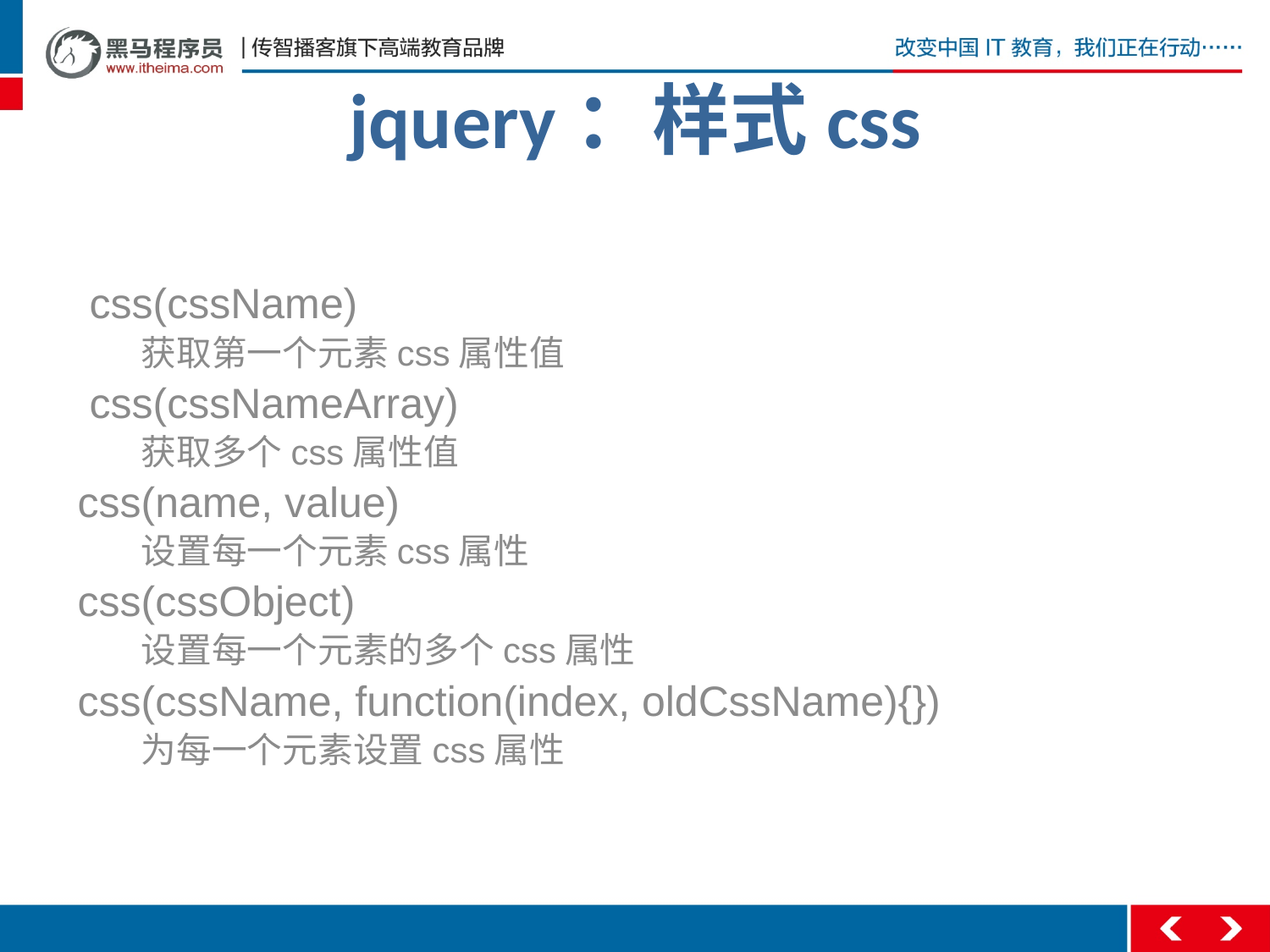

# jquery：样式css
 css(cssName)
获取第一个元素css属性值
 css(cssNameArray)
获取多个css属性值
css(name, value)
设置每一个元素css属性
css(cssObject)
设置每一个元素的多个css属性
css(cssName, function(index, oldCssName){})
为每一个元素设置css属性